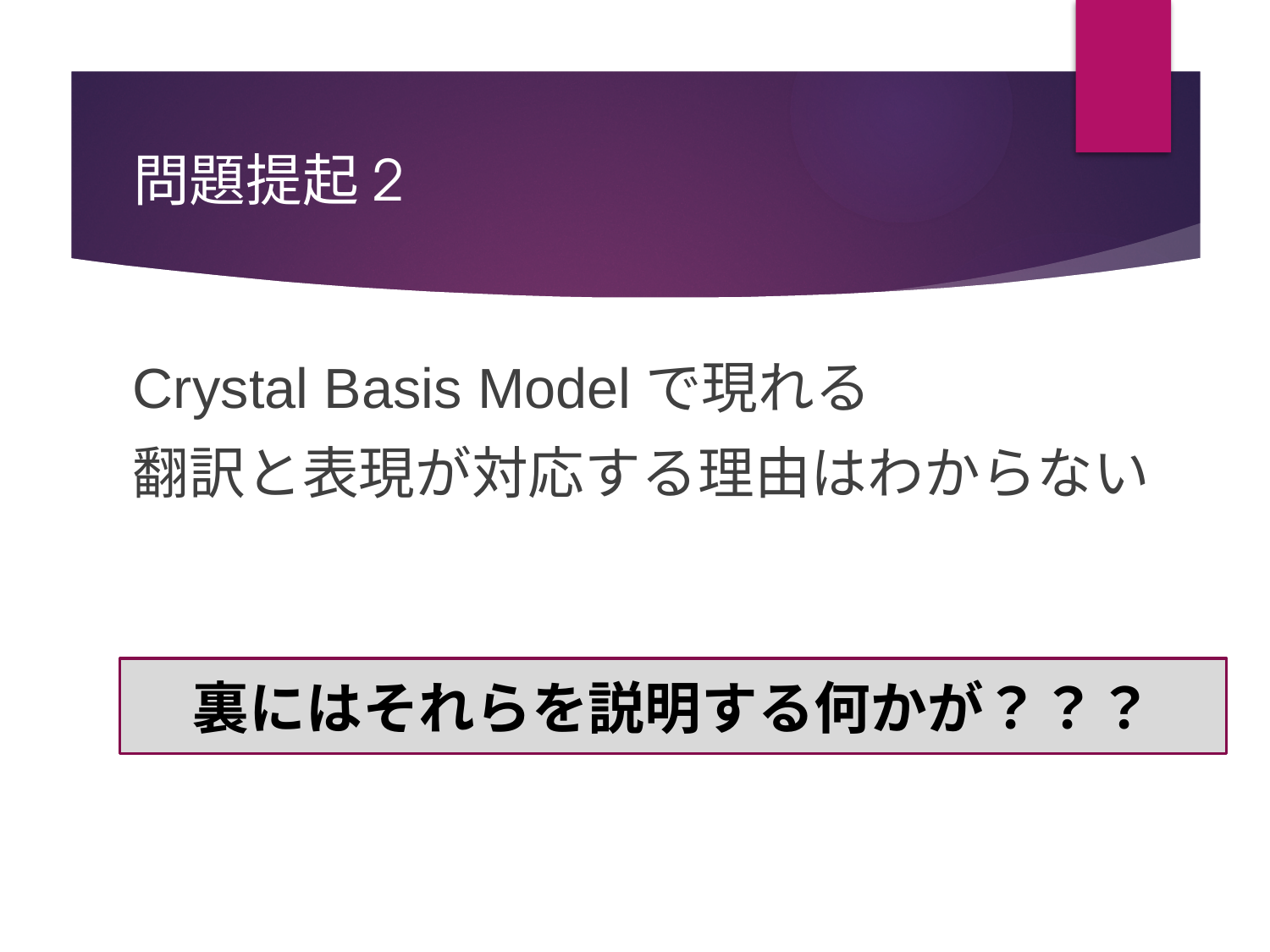

# 問題提起2
Crystal Basis Modelで現れる
翻訳と表現が対応する理由はわからない

裏にはそれらを説明する何かが？？？